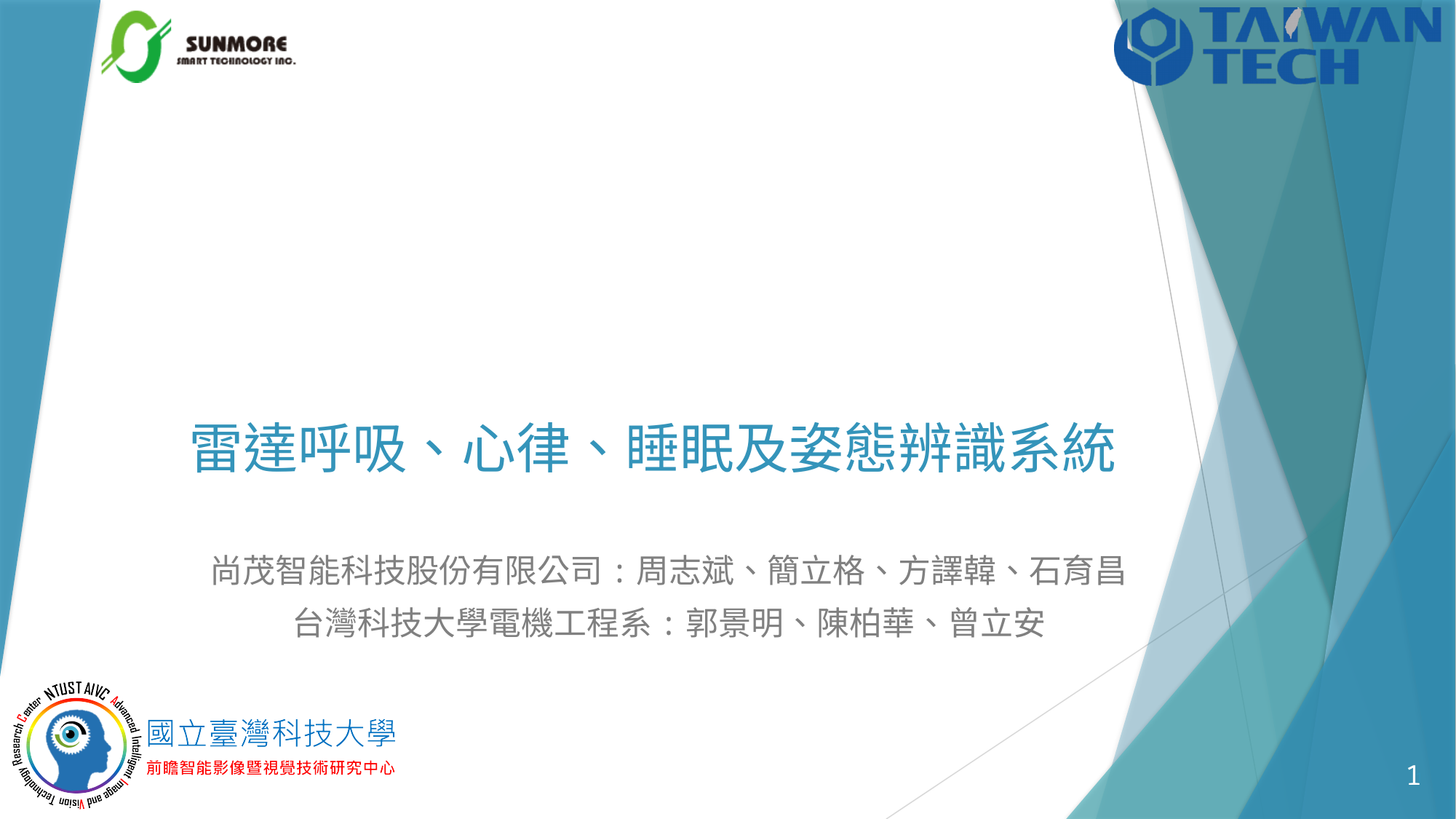

# 雷達呼吸、心律、睡眠及姿態辨識系統
尚茂智能科技股份有限公司:周志斌、簡立格、方譯韓、石育昌
台灣科技大學電機工程系:郭景明、陳柏華、曾立安
1